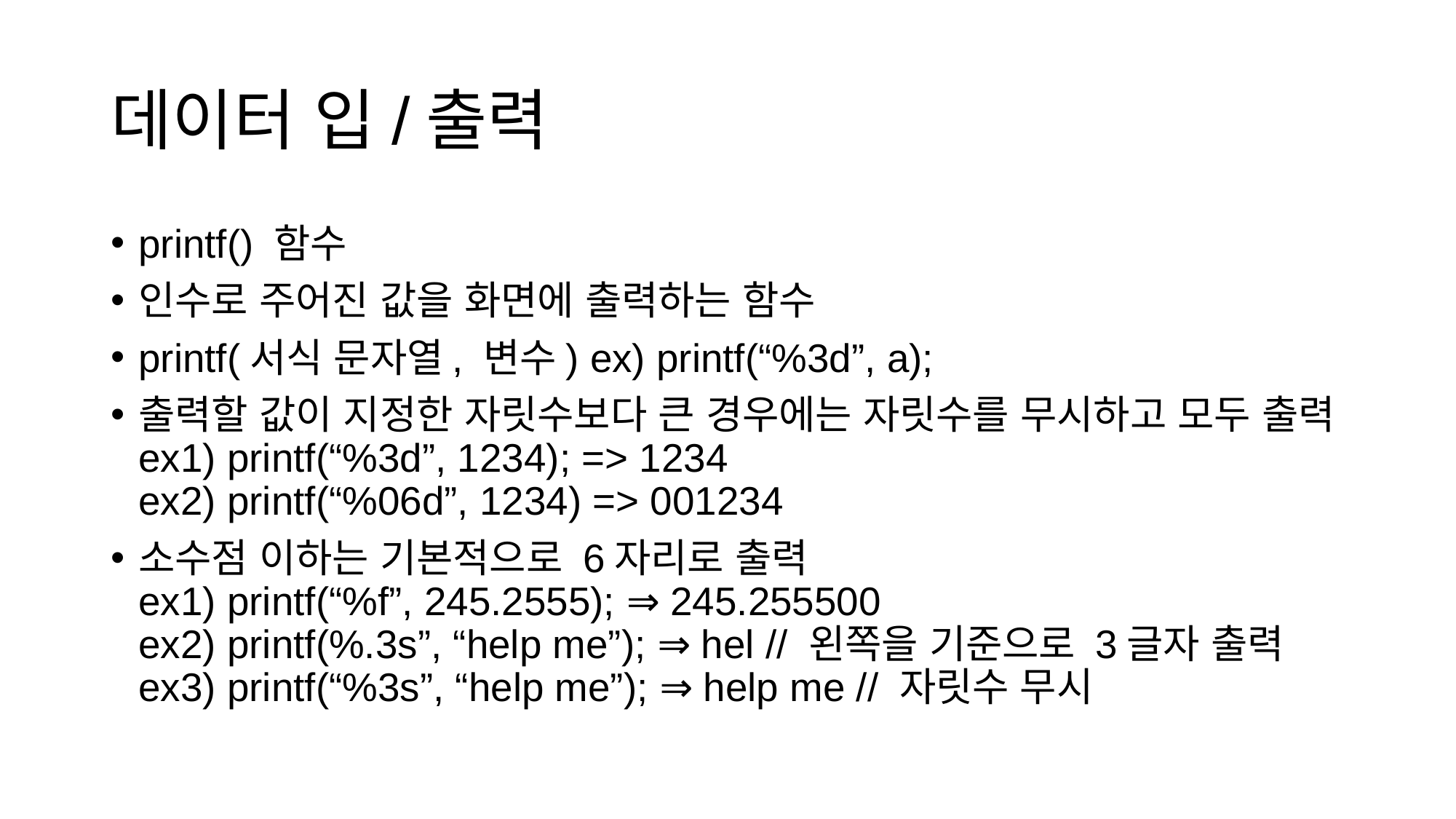

# 데이터 입/출력
printf() 함수
인수로 주어진 값을 화면에 출력하는 함수
printf(서식 문자열, 변수) ex) printf(“%3d”, a);
출력할 값이 지정한 자릿수보다 큰 경우에는 자릿수를 무시하고 모두 출력
ex1) printf(“%3d”, 1234); => 1234
ex2) printf(“%06d”, 1234) => 001234
소수점 이하는 기본적으로 6자리로 출력
ex1) printf(“%f”, 245.2555); ⇒ 245.255500
ex2) printf(%.3s”, “help me”); ⇒ hel // 왼쪽을 기준으로 3글자 출력
ex3) printf(“%3s”, “help me”); ⇒ help me // 자릿수 무시